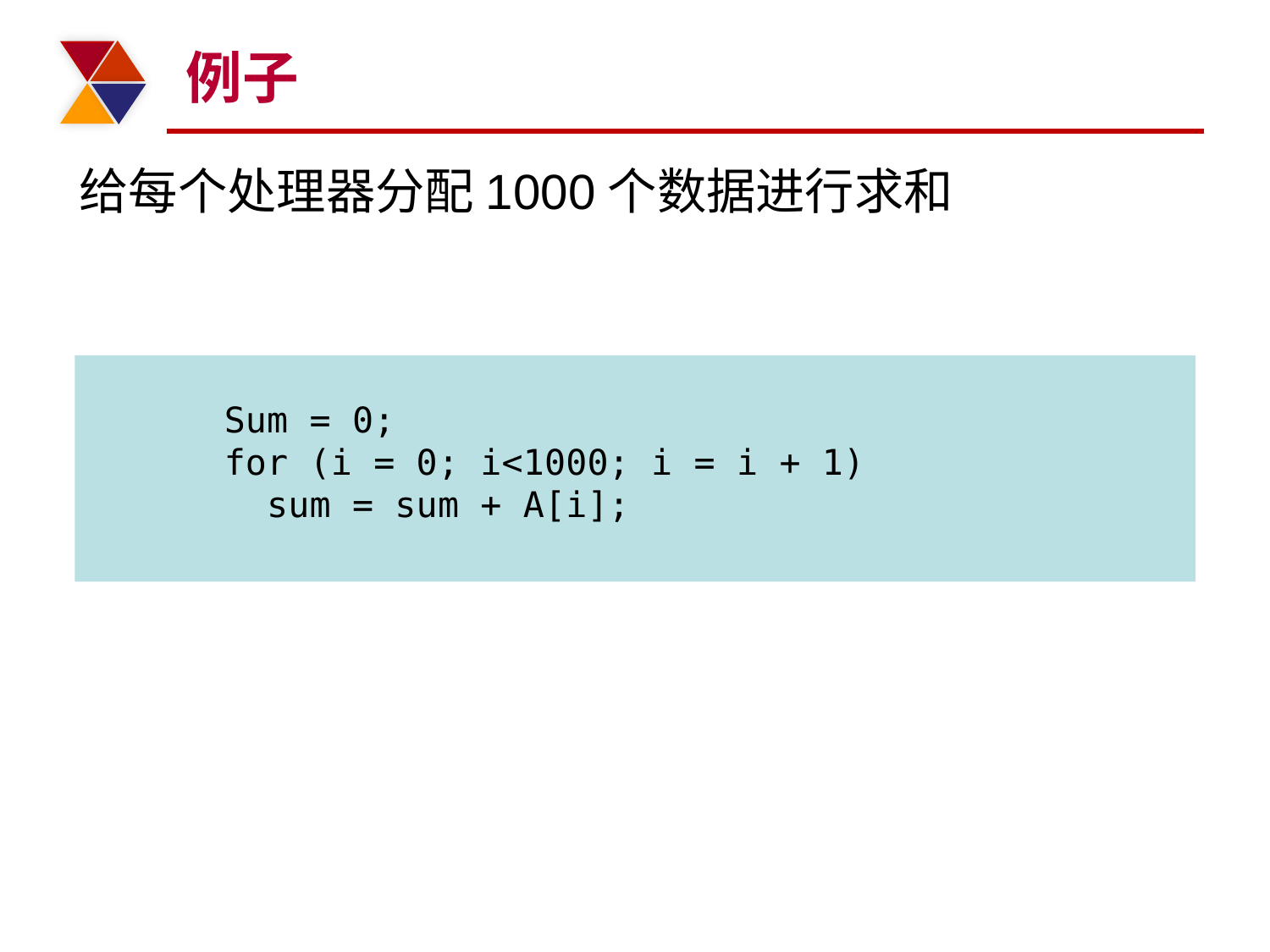

# 例子
给每个处理器分配1000个数据进行求和

Sum = 0;
for (i = 0; i<1000; i = i + 1)
  sum = sum + A[i];